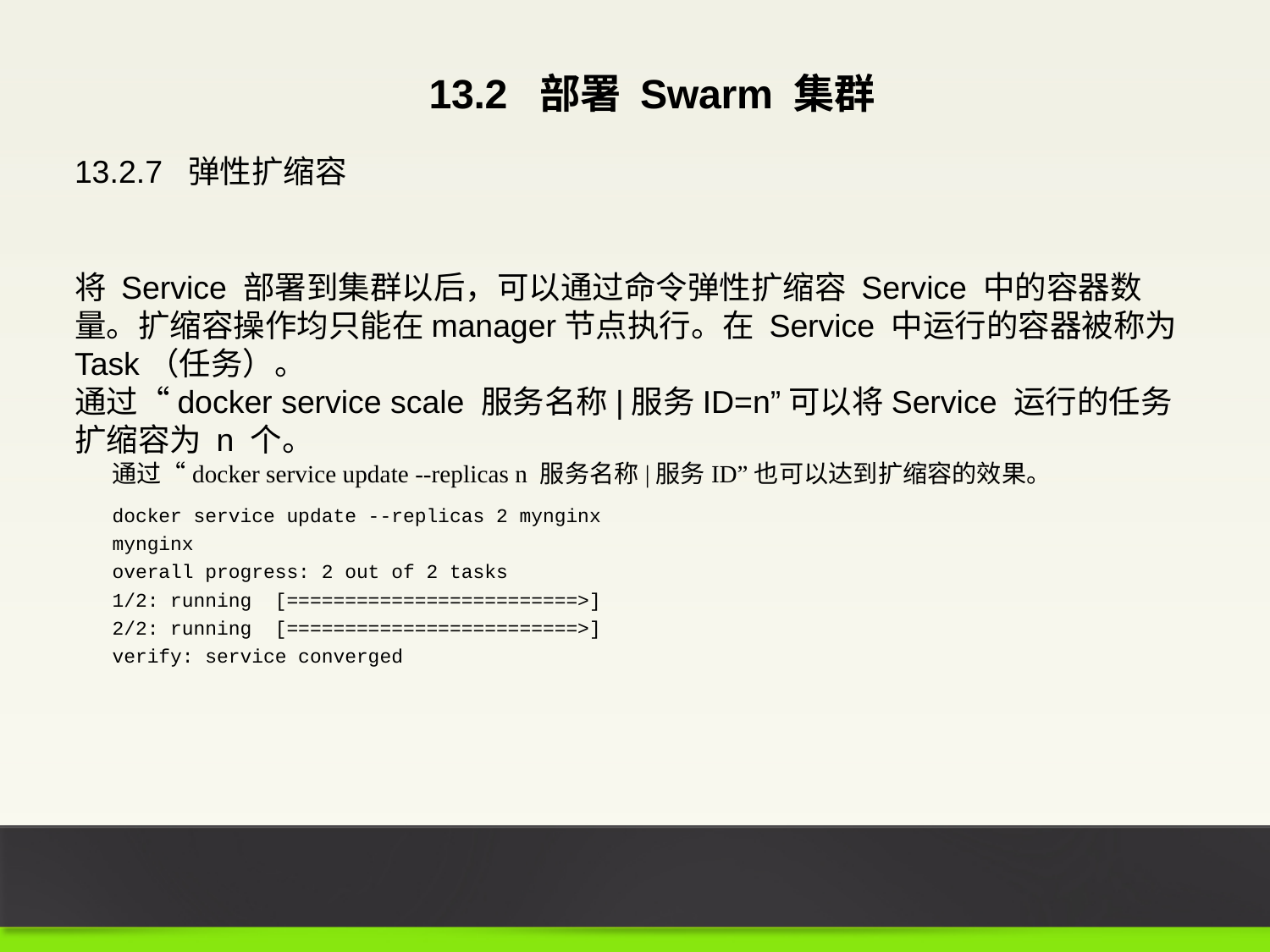

13.2  部署 Swarm 集群
13.2.7  弹性扩缩容
将 Service 部署到集群以后，可以通过命令弹性扩缩容 Service 中的容器数量。扩缩容操作均只能在manager节点执行。在 Service 中运行的容器被称为 Task（任务）。
通过“docker service scale 服务名称|服务ID=n”可以将Service 运行的任务扩缩容为 n 个。
通过“docker service update --replicas n 服务名称|服务ID”也可以达到扩缩容的效果。
docker service update --replicas 2 mynginx
mynginx
overall progress: 2 out of 2 tasks
1/2: running  [=========================>]
2/2: running  [=========================>]
verify: service converged